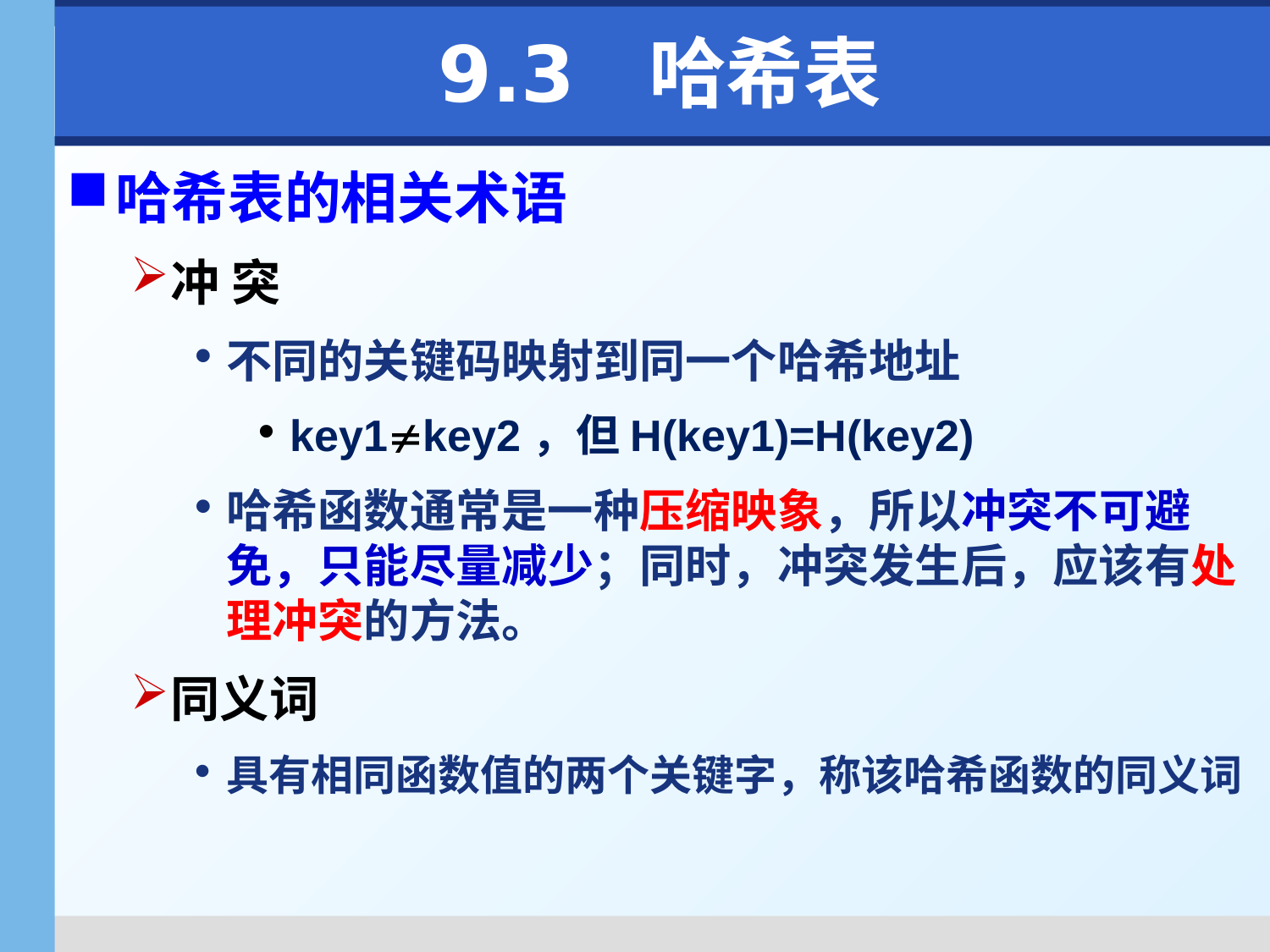

# 9.3  哈希表
哈希表的相关术语
冲 突
不同的关键码映射到同一个哈希地址
key1≠key2，但H(key1)=H(key2)
哈希函数通常是一种压缩映象，所以冲突不可避免，只能尽量减少；同时，冲突发生后，应该有处理冲突的方法。
同义词
具有相同函数值的两个关键字，称该哈希函数的同义词